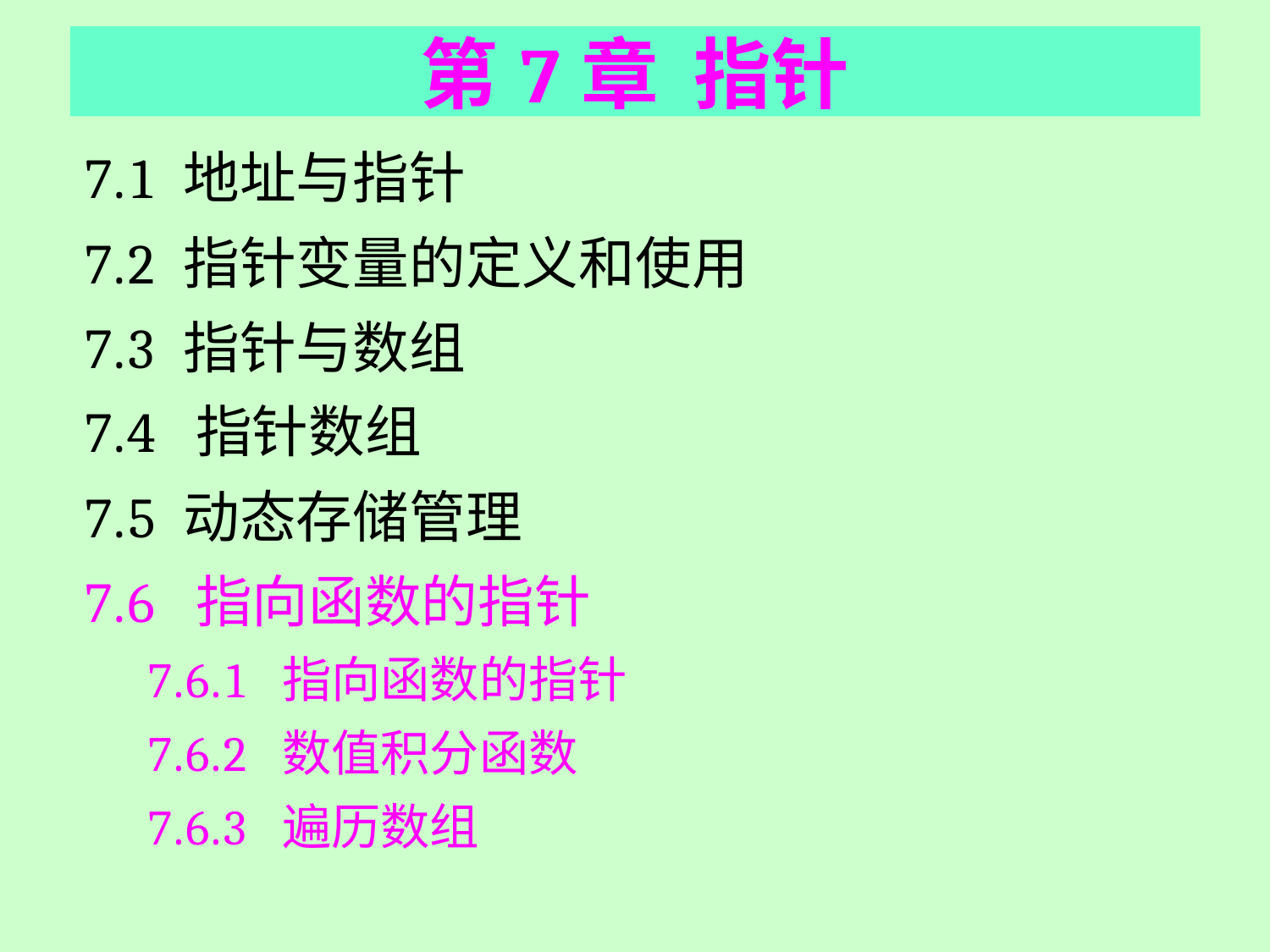

第7章  指针
7.1 地址与指针
7.2 指针变量的定义和使用
7.3 指针与数组
7.4  指针数组
7.5 动态存储管理
7.6  指向函数的指针
7.6.1  指向函数的指针
7.6.2  数值积分函数
7.6.3  遍历数组